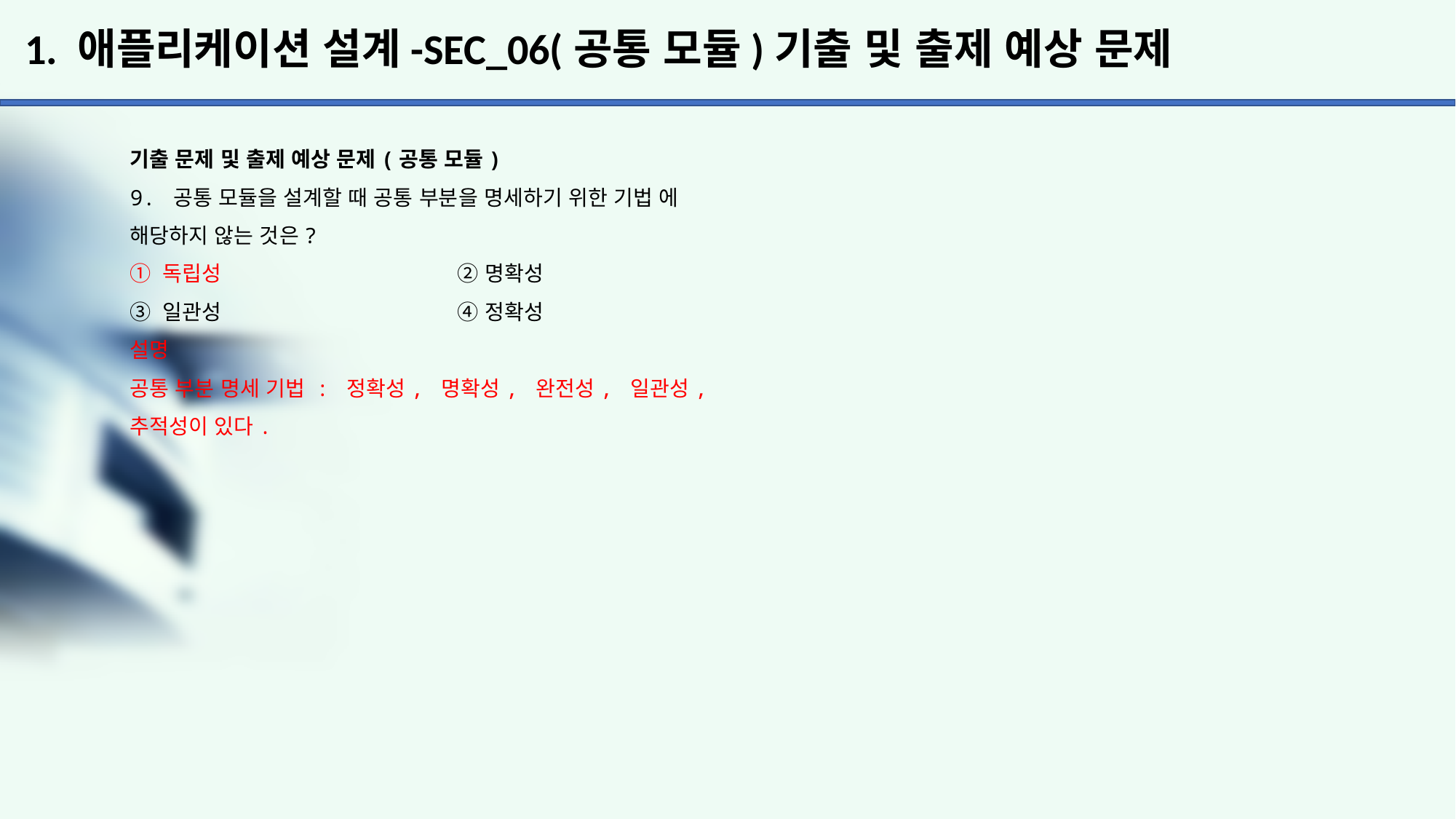

# 1. 애플리케이션 설계-SEC_06(공통 모듈)기출 및 출제 예상 문제
기출 문제 및 출제 예상 문제(공통 모듈)
9. 공통 모듈을 설계할 때 공통 부분을 명세하기 위한 기법 에 해당하지 않는 것은?
① 독립성			② 명확성
③ 일관성			④ 정확성
설명
공통 부분 명세 기법 : 정확성, 명확성, 완전성, 일관성,
추적성이 있다.